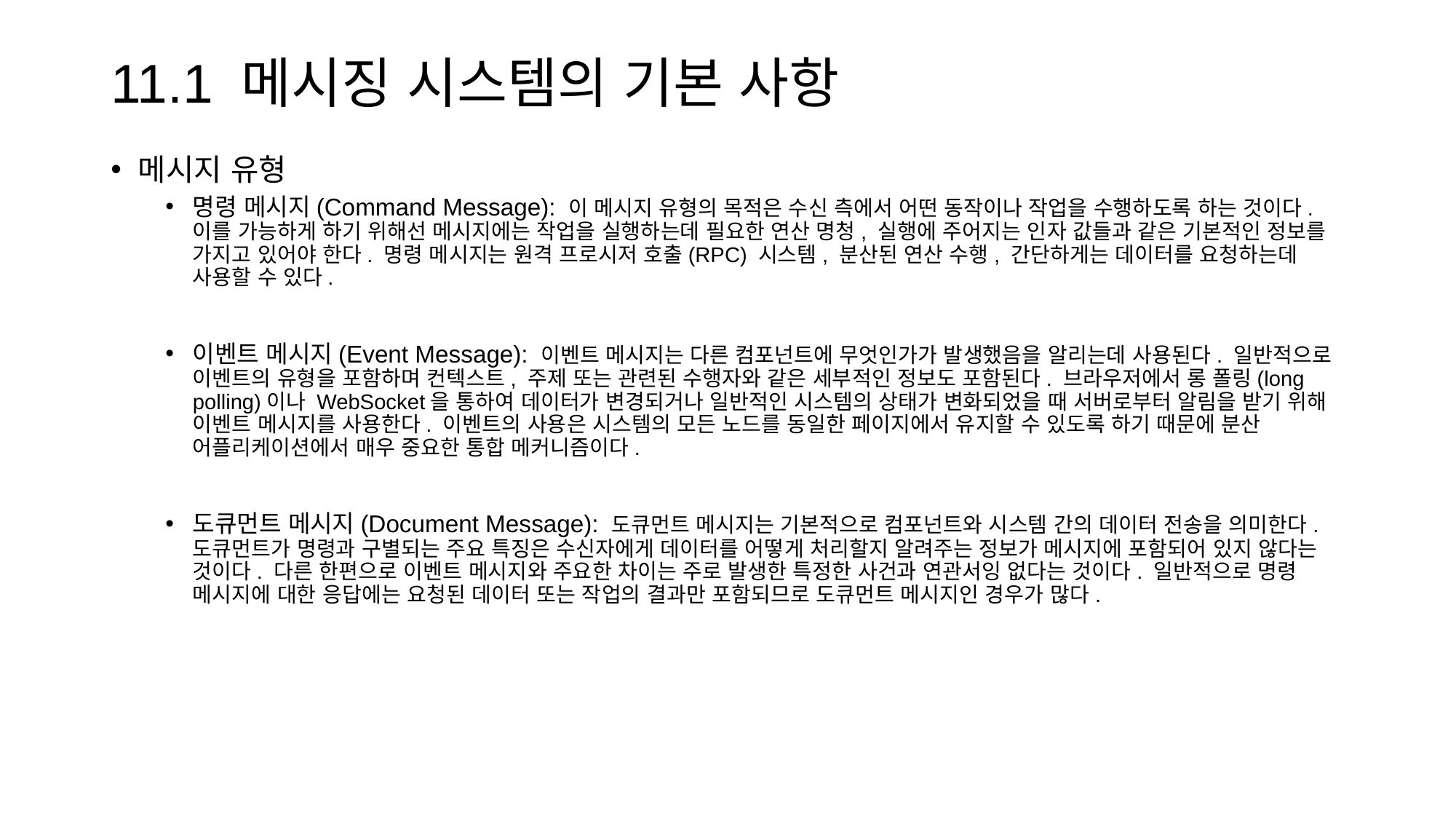

# 11.1 메시징 시스템의 기본 사항
메시지 유형
명령 메시지(Command Message): 이 메시지 유형의 목적은 수신 측에서 어떤 동작이나 작업을 수행하도록 하는 것이다. 이를 가능하게 하기 위해선 메시지에는 작업을 실행하는데 필요한 연산 명청, 실행에 주어지는 인자 값들과 같은 기본적인 정보를 가지고 있어야 한다. 명령 메시지는 원격 프로시저 호출(RPC) 시스템, 분산된 연산 수행, 간단하게는 데이터를 요청하는데 사용할 수 있다.

이벤트 메시지(Event Message): 이벤트 메시지는 다른 컴포넌트에 무엇인가가 발생했음을 알리는데 사용된다. 일반적으로 이벤트의 유형을 포함하며 컨텍스트, 주제 또는 관련된 수행자와 같은 세부적인 정보도 포함된다. 브라우저에서 롱 폴링(long polling)이나 WebSocket을 통하여 데이터가 변경되거나 일반적인 시스템의 상태가 변화되었을 때 서버로부터 알림을 받기 위해 이벤트 메시지를 사용한다. 이벤트의 사용은 시스템의 모든 노드를 동일한 페이지에서 유지할 수 있도록 하기 때문에 분산 어플리케이션에서 매우 중요한 통합 메커니즘이다.

도큐먼트 메시지(Document Message): 도큐먼트 메시지는 기본적으로 컴포넌트와 시스템 간의 데이터 전송을 의미한다. 도큐먼트가 명령과 구별되는 주요 특징은 수신자에게 데이터를 어떻게 처리할지 알려주는 정보가 메시지에 포함되어 있지 않다는 것이다. 다른 한편으로 이벤트 메시지와 주요한 차이는 주로 발생한 특정한 사건과 연관서잉 없다는 것이다. 일반적으로 명령 메시지에 대한 응답에는 요청된 데이터 또는 작업의 결과만 포함되므로 도큐먼트 메시지인 경우가 많다.